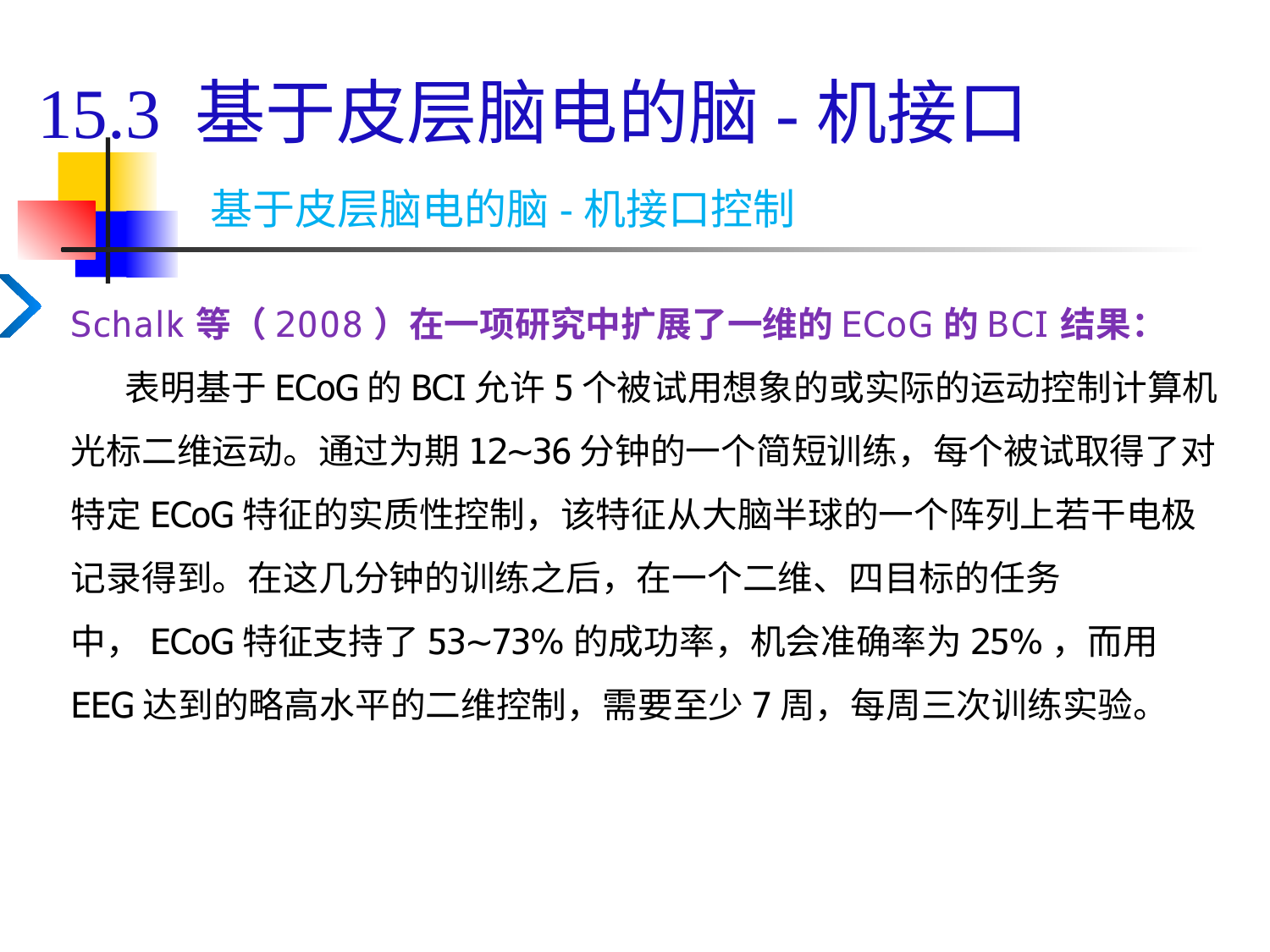

# 15.3 基于皮层脑电的脑-机接口
基于皮层脑电的脑-机接口控制

Schalk等（2008）在一项研究中扩展了一维的ECoG的BCI结果：
      表明基于ECoG的BCI允许5个被试用想象的或实际的运动控制计算机光标二维运动。通过为期12~36分钟的一个简短训练，每个被试取得了对特定ECoG特征的实质性控制，该特征从大脑半球的一个阵列上若干电极记录得到。在这几分钟的训练之后，在一个二维、四目标的任务中，ECoG特征支持了53~73%的成功率，机会准确率为25%，而用EEG达到的略高水平的二维控制，需要至少7周，每周三次训练实验。